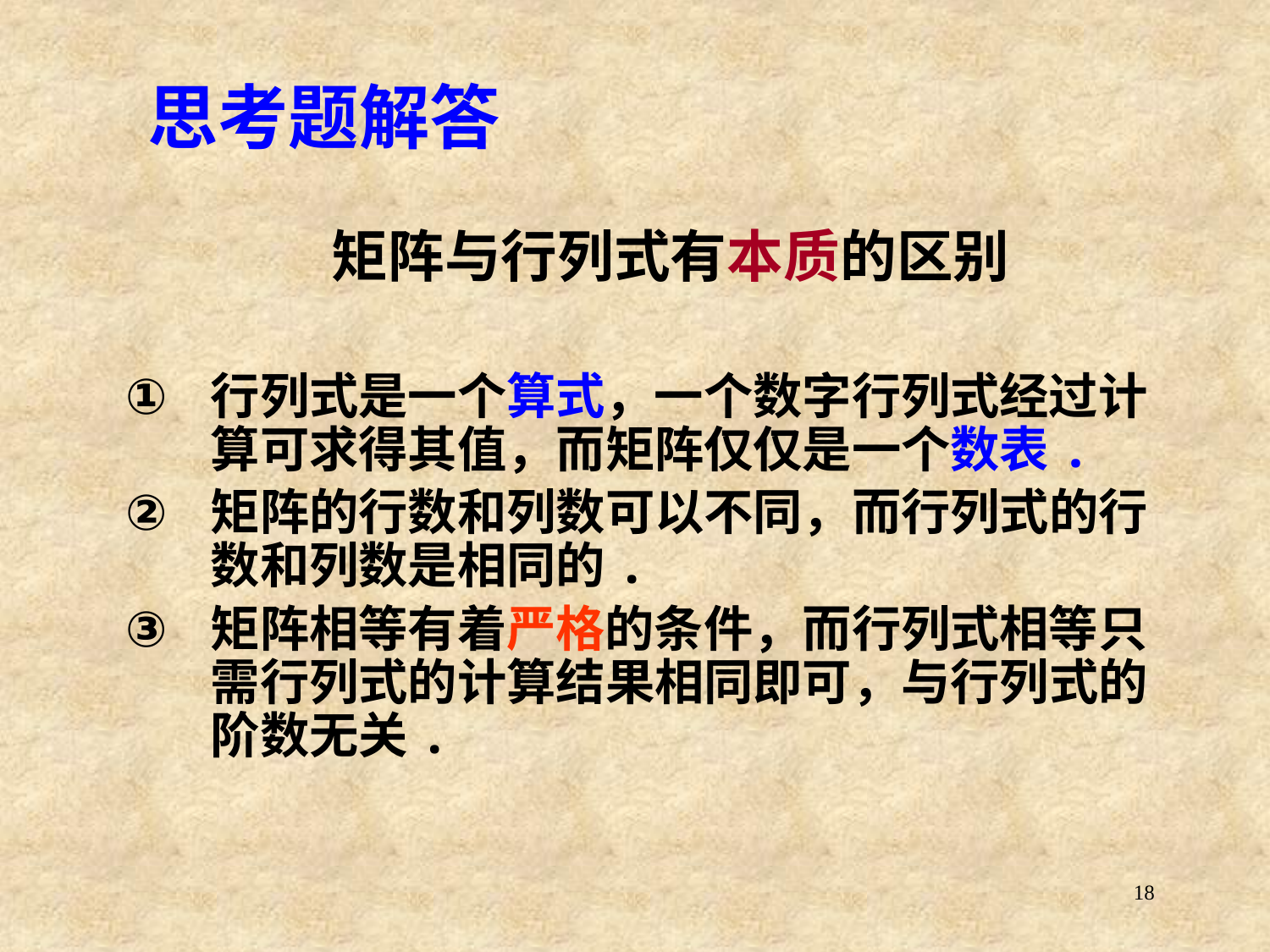

# 思考题解答
 矩阵与行列式有本质的区别

行列式是一个算式，一个数字行列式经过计算可求得其值，而矩阵仅仅是一个数表.
矩阵的行数和列数可以不同，而行列式的行数和列数是相同的.
矩阵相等有着严格的条件，而行列式相等只需行列式的计算结果相同即可，与行列式的阶数无关.